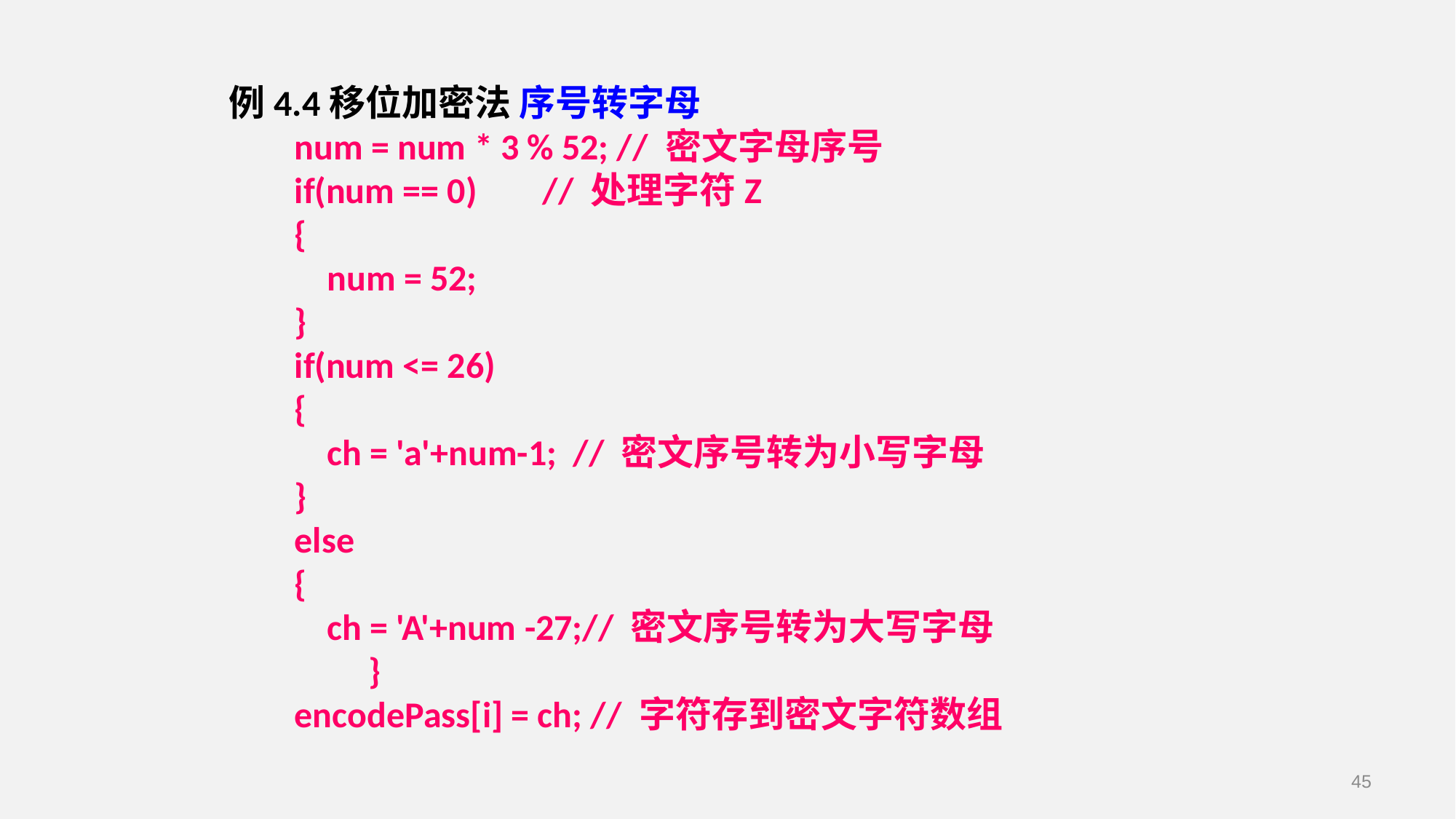

例4.4移位加密法 序号转字母
        num = num * 3 % 52; // 密文字母序号
        if(num == 0)        // 处理字符Z
        {
            num = 52;
        }
        if(num <= 26)
        {
            ch = 'a'+num-1;  // 密文序号转为小写字母
        }
        else
        {
            ch = 'A'+num -27;// 密文序号转为大写字母
                 }
        encodePass[i] = ch; // 字符存到密文字符数组
45